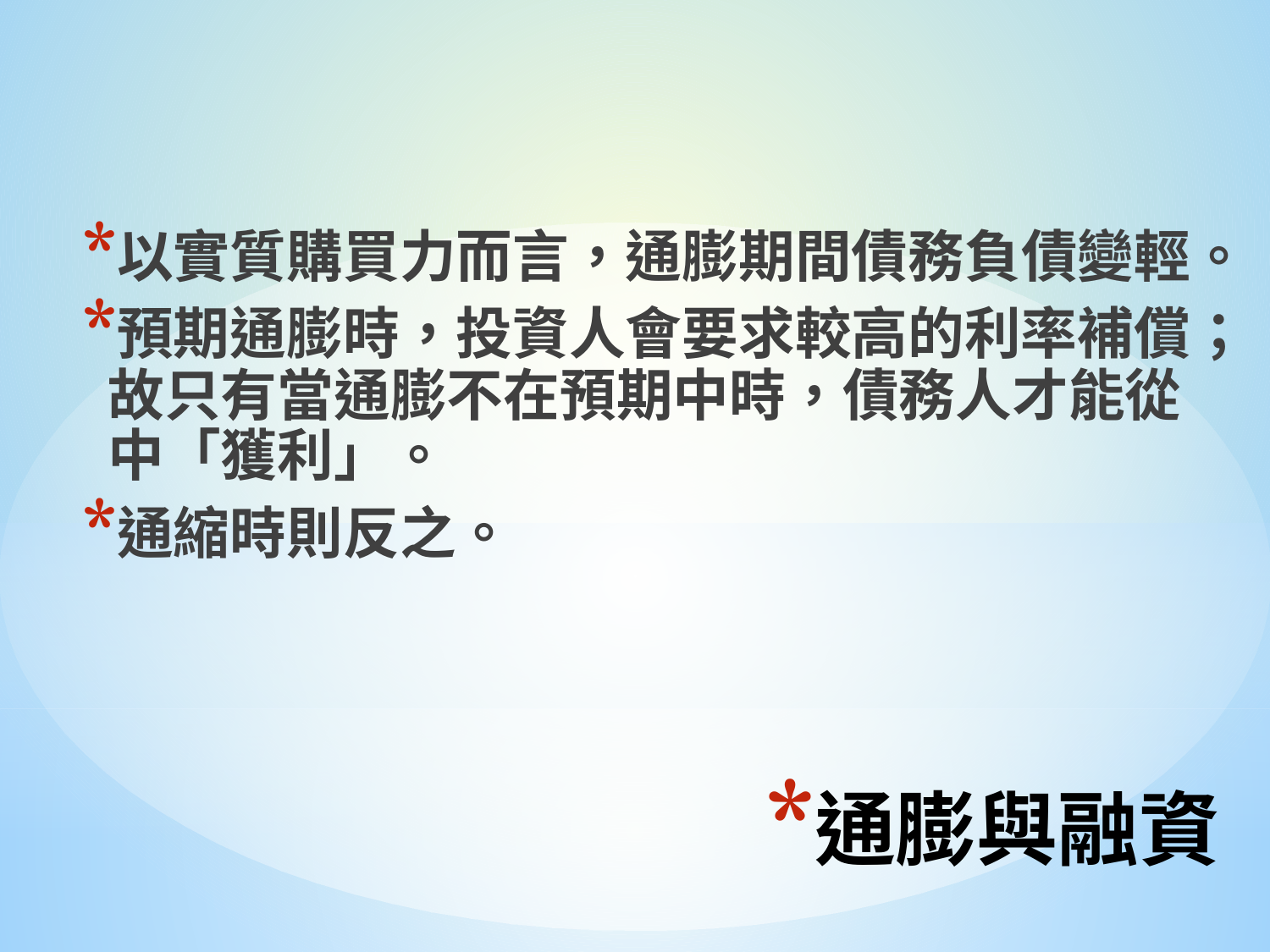

以實質購買力而言，通膨期間債務負債變輕。
預期通膨時，投資人會要求較高的利率補償；故只有當通膨不在預期中時，債務人才能從中「獲利」。
通縮時則反之。
# 通膨與融資